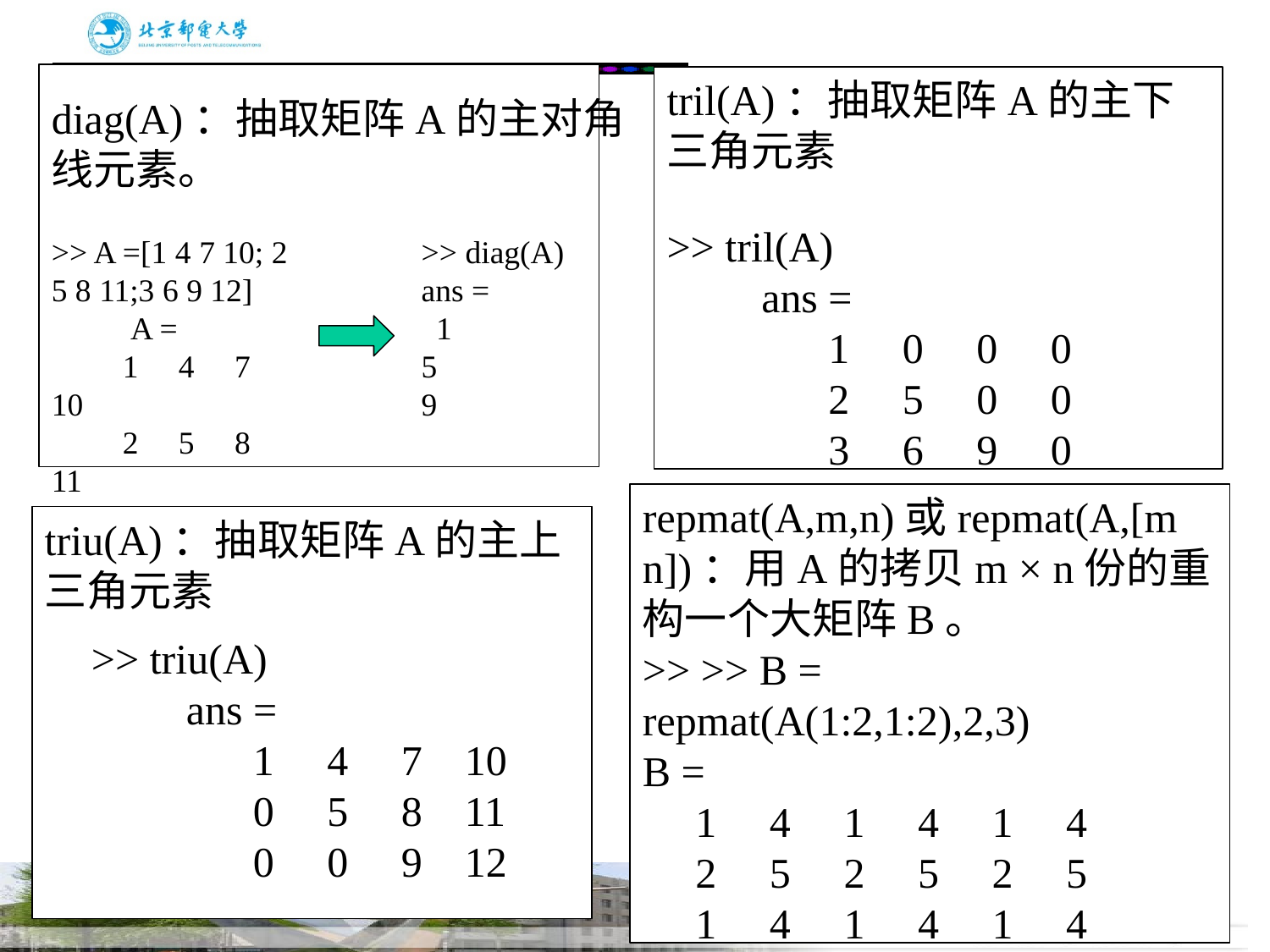

#

tril(A)：抽取矩阵A的主下三角元素
diag(A)：抽取矩阵A的主对角线元素。
>> tril(A)
　　ans =
　　       1     0     0     0
　　       2     5     0     0
　　       3     6     9     0
>> A =[1 4 7 10; 2 5 8 11;3 6 9 12]
　　 A =
　　1     4     7    10
　　2     5     8    11
　　3     6     9    12
>> diag(A)
ans =　　     1
5
9

repmat(A,m,n)或repmat(A,[m n])：用A的拷贝m × n份的重构一个大矩阵B。
>> >> B = repmat(A(1:2,1:2),2,3)
B =
     1     4     1     4     1     4
     2     5     2     5     2     5
     1     4     1     4     1     4
     2     5     2     5     2     5
triu(A)：抽取矩阵A的主上三角元素
>> triu(A)
　　ans =
　　       1     4     7    10
　　       0     5     8    11
　　       0     0     9    12